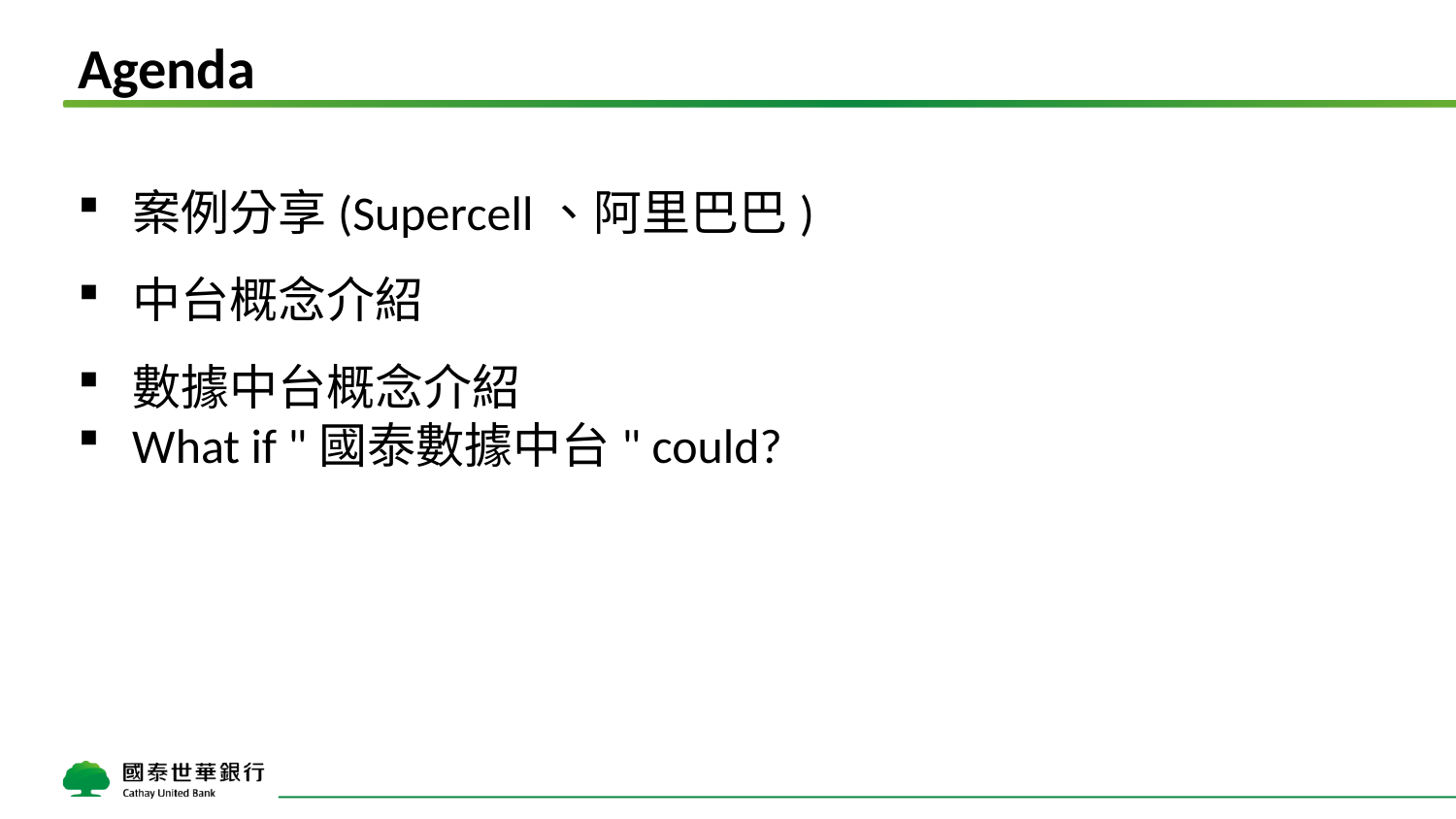

# Agenda
案例分享(Supercell、阿里巴巴)
中台概念介紹
數據中台概念介紹
What if "國泰數據中台" could?